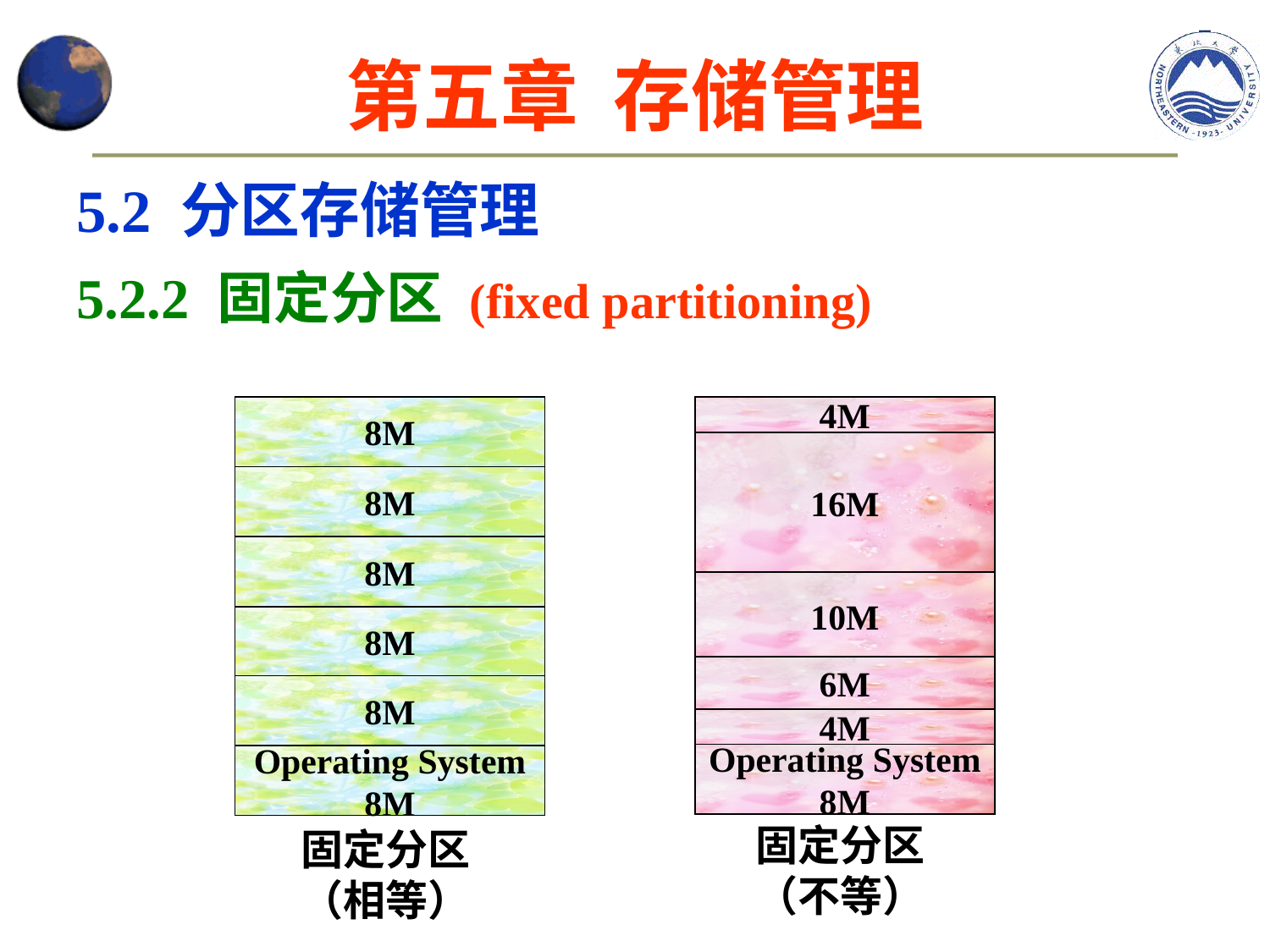

第五章  存储管理
5.2 分区存储管理
5.2.2 固定分区 (fixed partitioning)
8M
8M
8M
8M
8M
Operating System
8M
固定分区
（相等）
4M
16M
10M
6M
4M
Operating System
8M
固定分区
（不等）